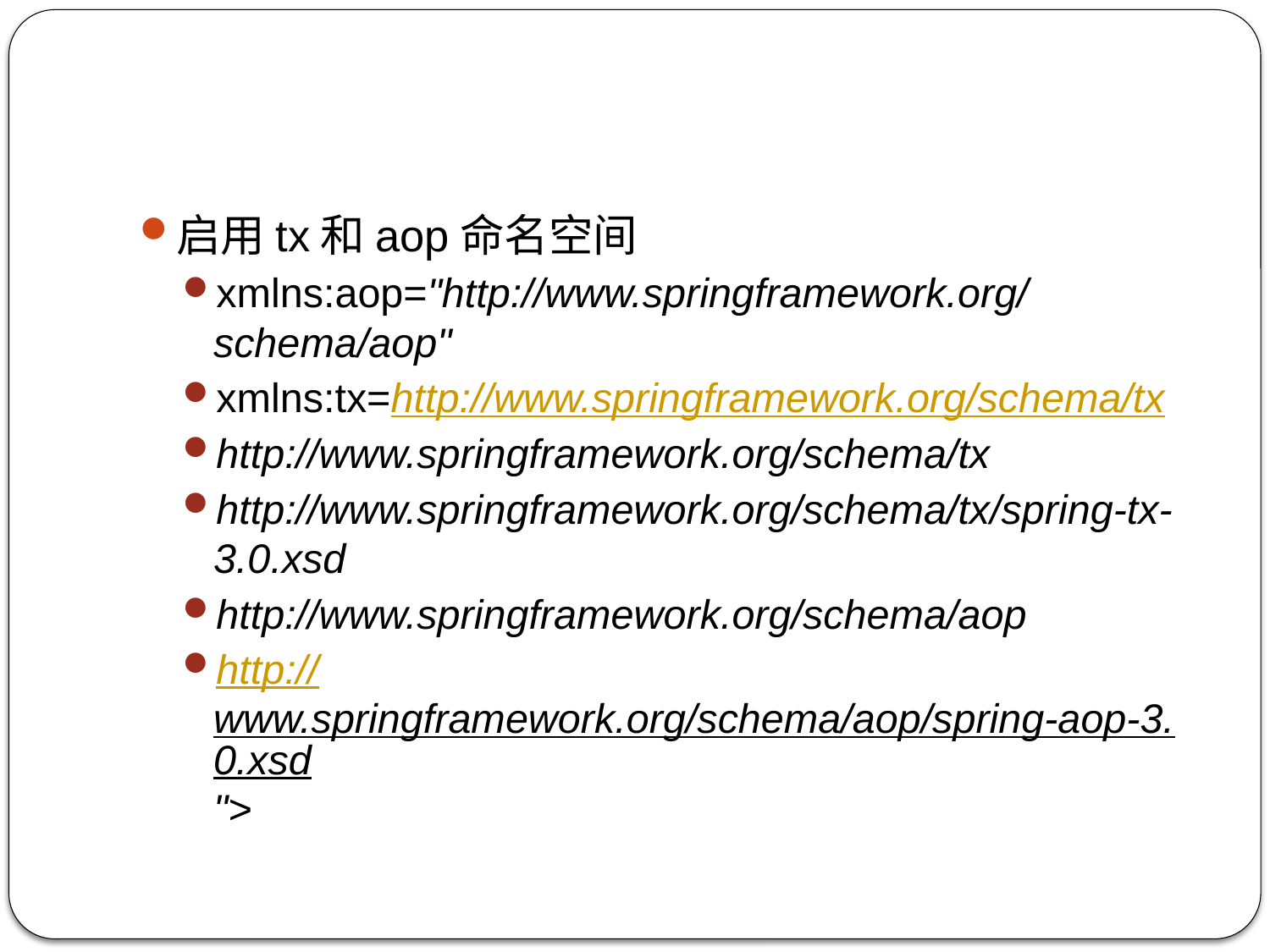

#
启用tx和aop命名空间
xmlns:aop="http://www.springframework.org/schema/aop"
xmlns:tx=http://www.springframework.org/schema/tx
http://www.springframework.org/schema/tx
http://www.springframework.org/schema/tx/spring-tx-3.0.xsd
http://www.springframework.org/schema/aop
http://www.springframework.org/schema/aop/spring-aop-3.0.xsd">